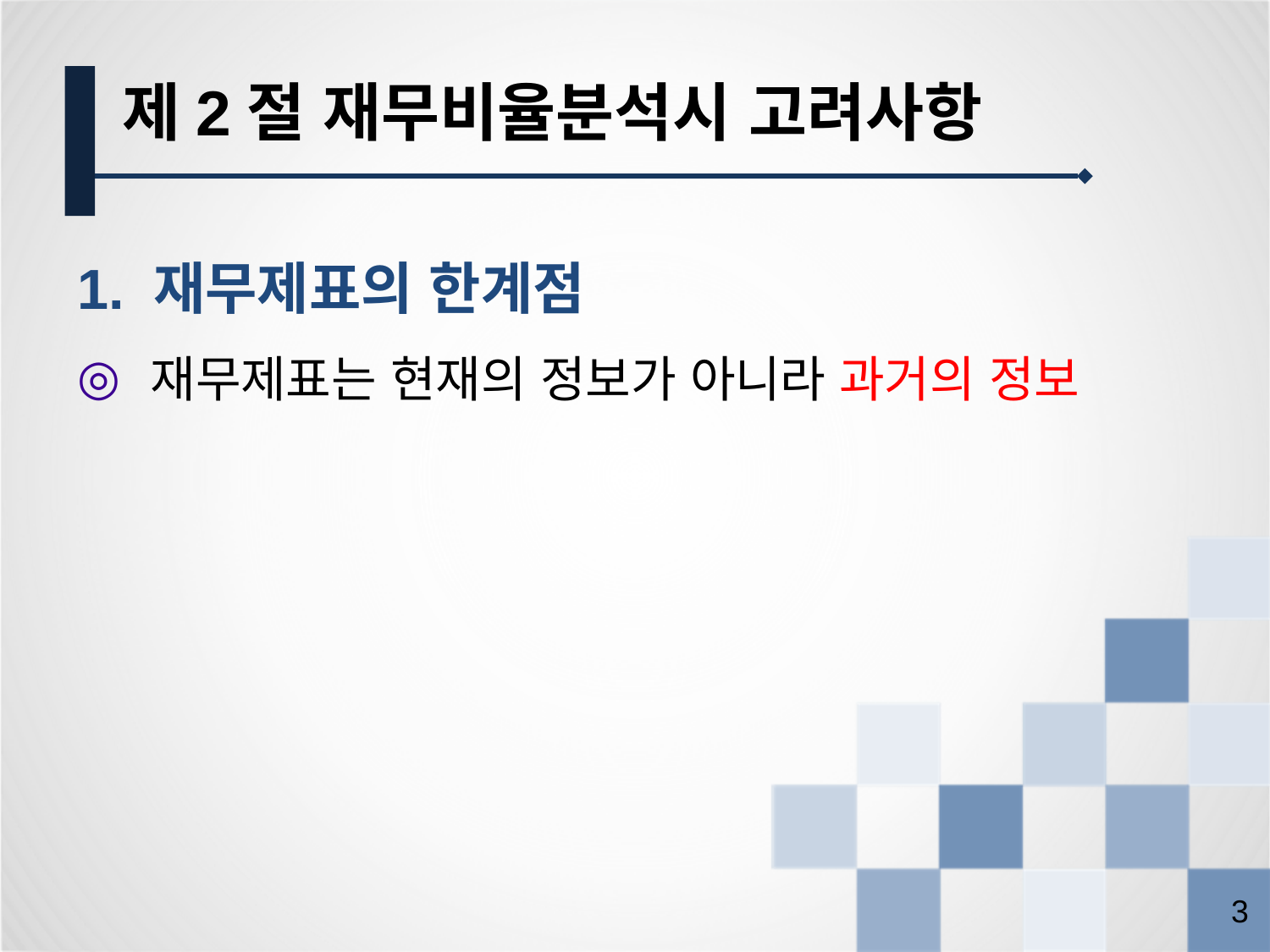

제2절 재무비율분석시 고려사항

1. 재무제표의 한계점
 재무제표는 현재의 정보가 아니라 과거의 정보

3